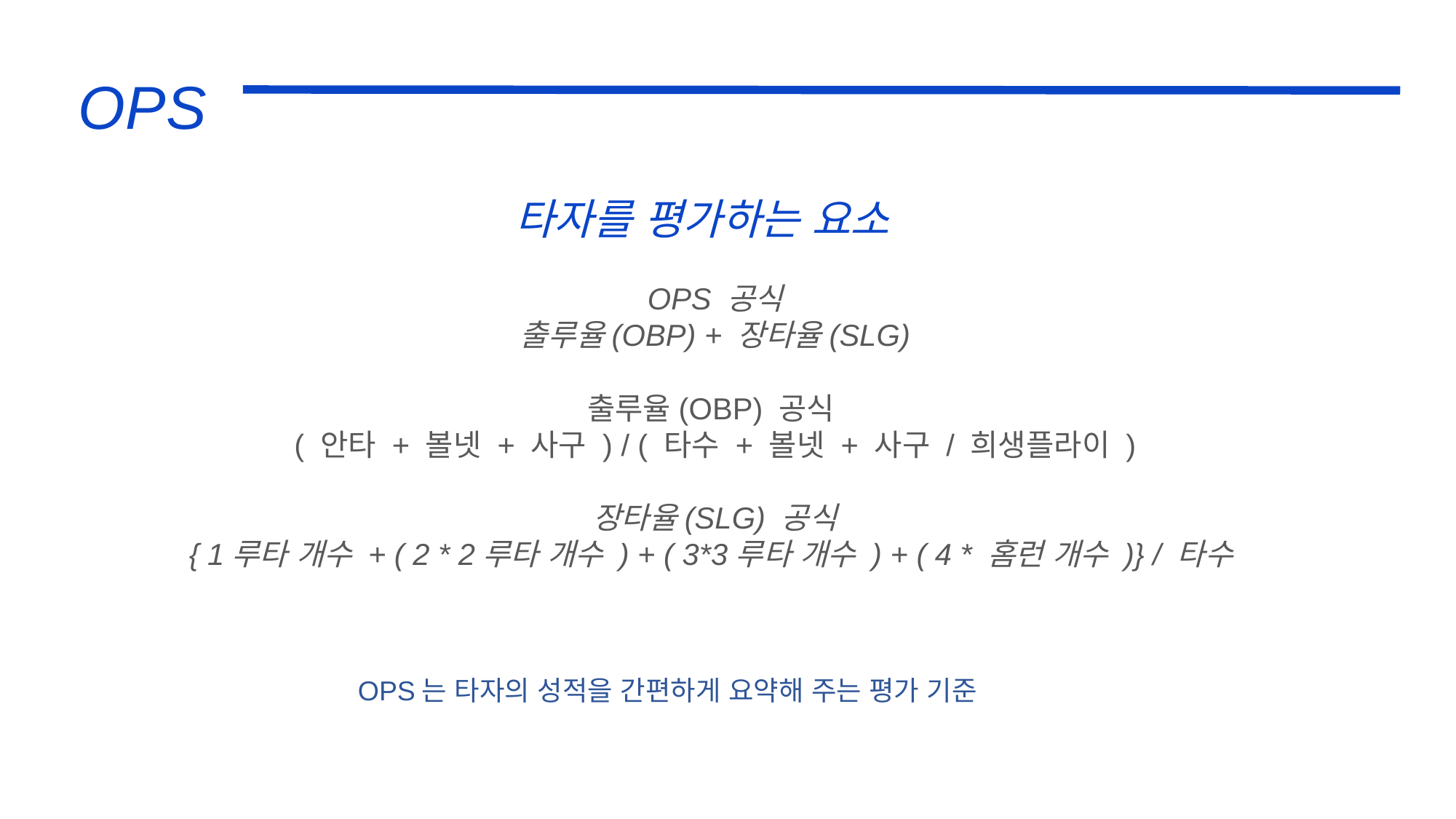

OPS
타자를 평가하는 요소

OPS 공식
출루율(OBP) + 장타율(SLG)

출루율(OBP) 공식
( 안타 + 볼넷 + 사구 ) / ( 타수 + 볼넷 + 사구 / 희생플라이 )

장타율(SLG) 공식
{ 1루타 개수 + ( 2 * 2루타 개수 ) + ( 3*3루타 개수 ) + ( 4 * 홈런 개수 )} / 타수

OPS는 타자의 성적을 간편하게 요약해 주는 평가 기준